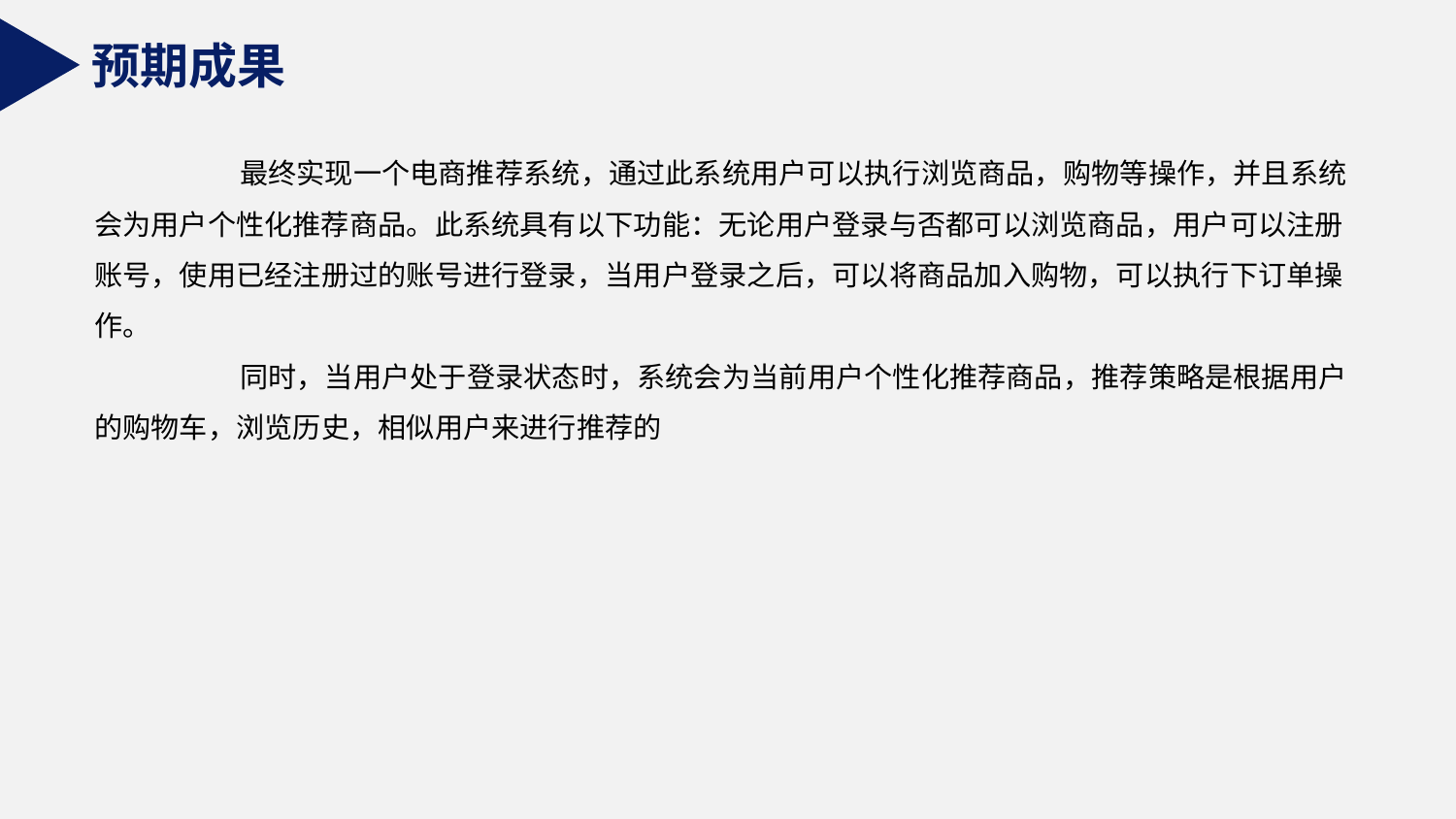

预期成果
	最终实现一个电商推荐系统，通过此系统用户可以执行浏览商品，购物等操作，并且系统会为用户个性化推荐商品。此系统具有以下功能：无论用户登录与否都可以浏览商品，用户可以注册账号，使用已经注册过的账号进行登录，当用户登录之后，可以将商品加入购物，可以执行下订单操作。
	同时，当用户处于登录状态时，系统会为当前用户个性化推荐商品，推荐策略是根据用户的购物车，浏览历史，相似用户来进行推荐的